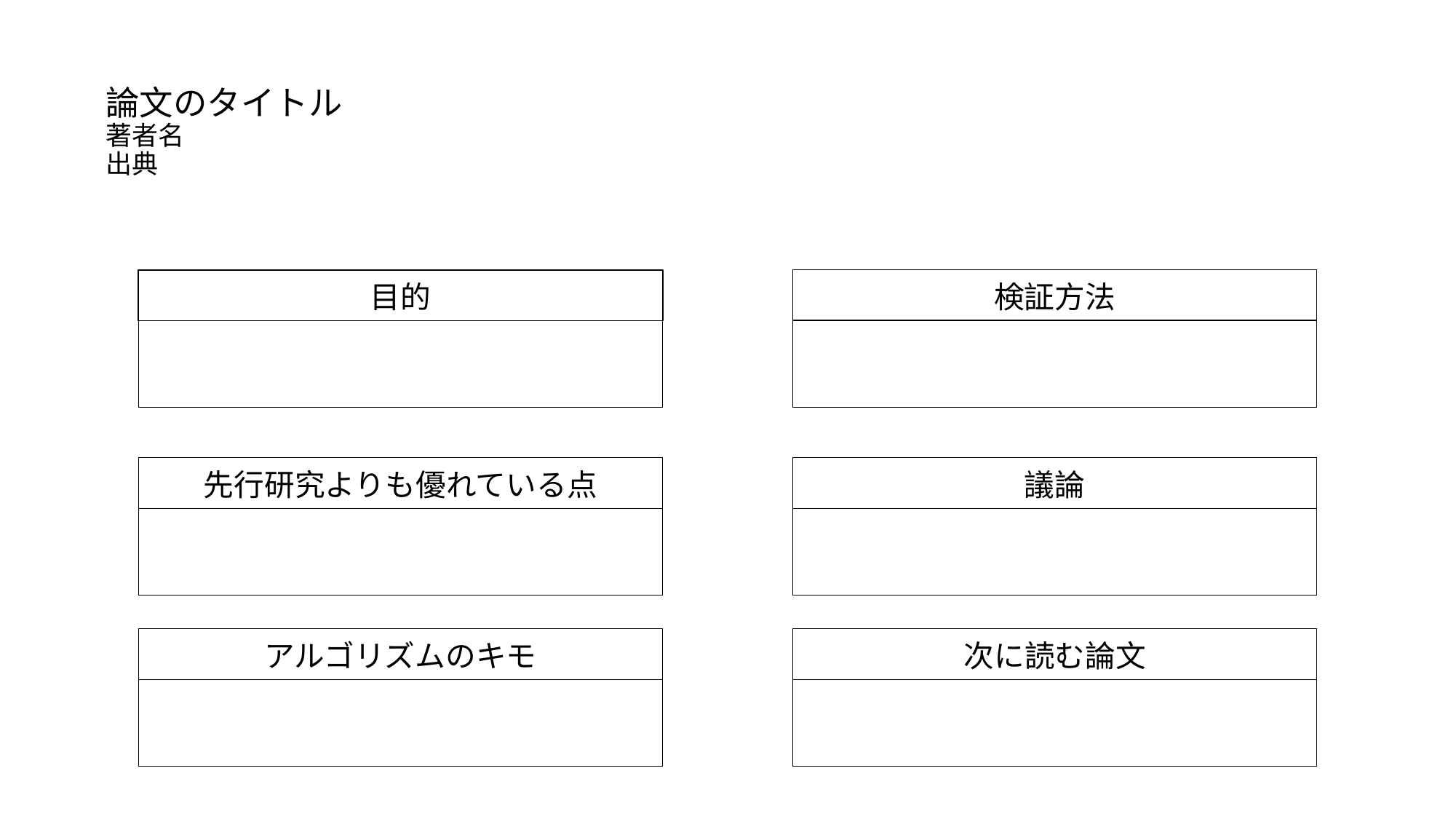

# 論文のタイトル 著者名 出典
検証方法
目的

先行研究よりも優れている点
議論

アルゴリズムのキモ
次に読む論文